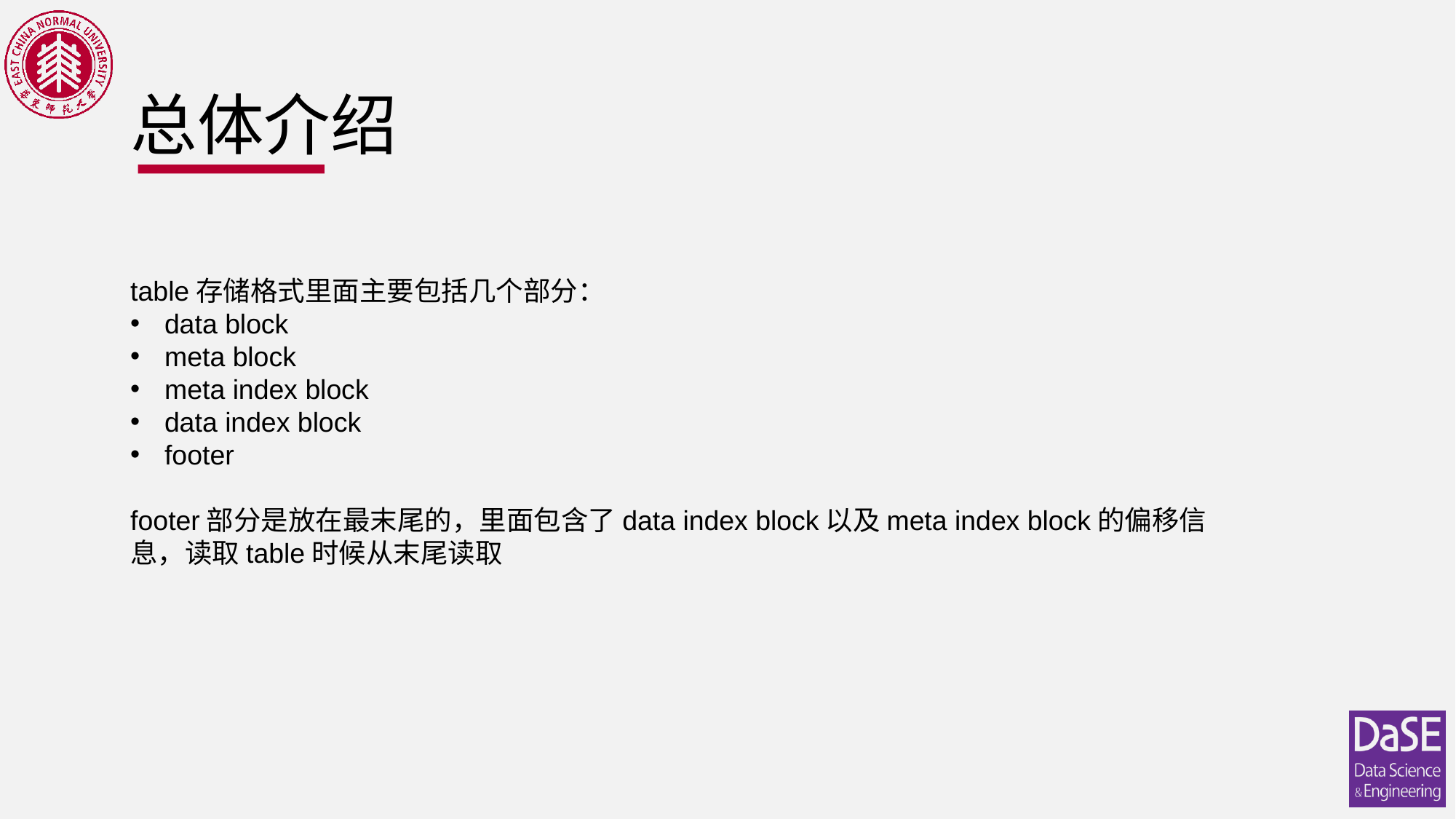

# 总体介绍
table存储格式里面主要包括几个部分：
data block
meta block
meta index block
data index block
footer

footer部分是放在最末尾的，里面包含了data index block以及meta index block的偏移信息，读取table时候从末尾读取